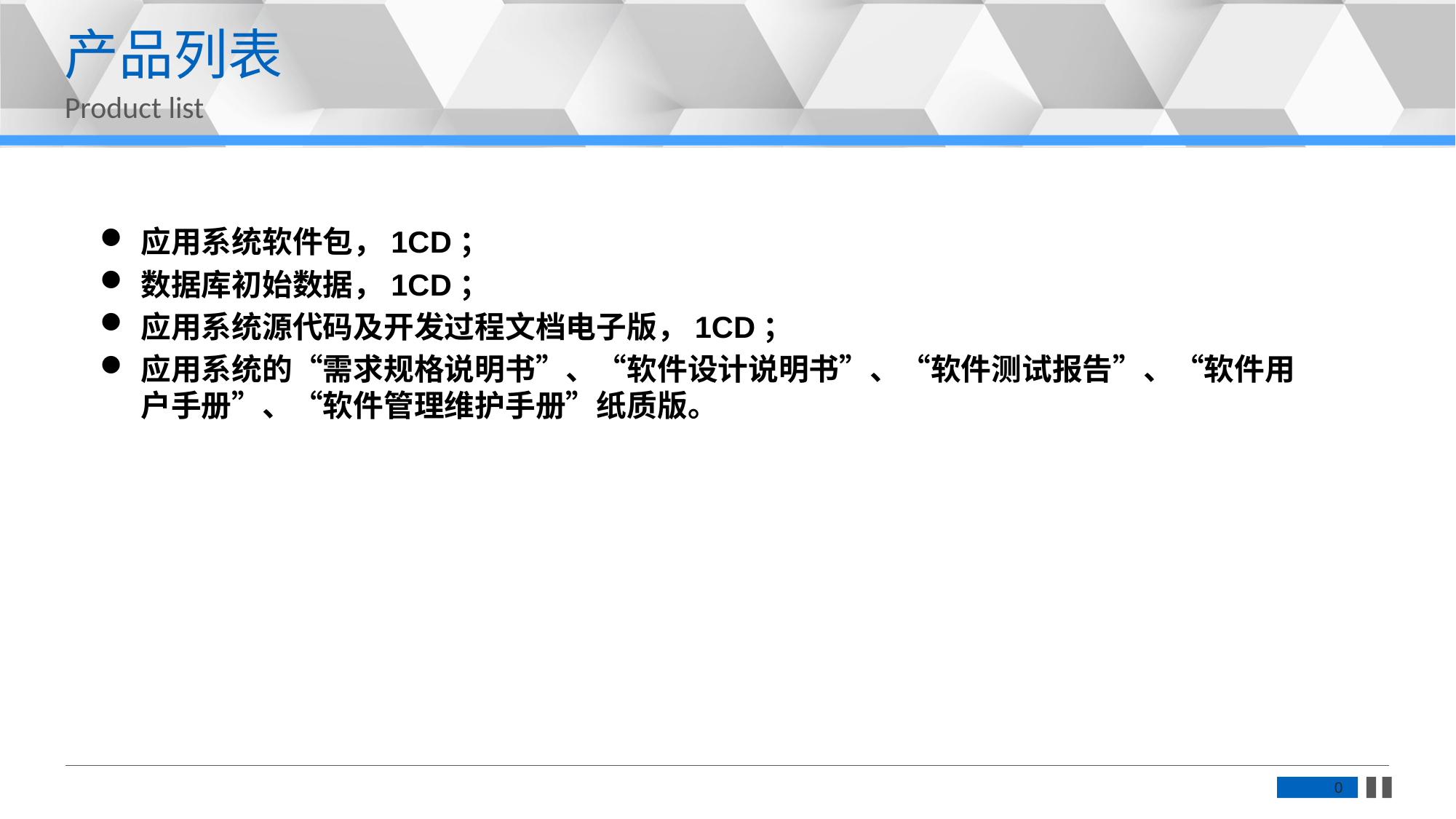

产品列表
Product list
应用系统软件包，1CD；
数据库初始数据，1CD；
应用系统源代码及开发过程文档电子版，1CD；
应用系统的“需求规格说明书”、“软件设计说明书”、“软件测试报告”、“软件用户手册”、“软件管理维护手册”纸质版。
0